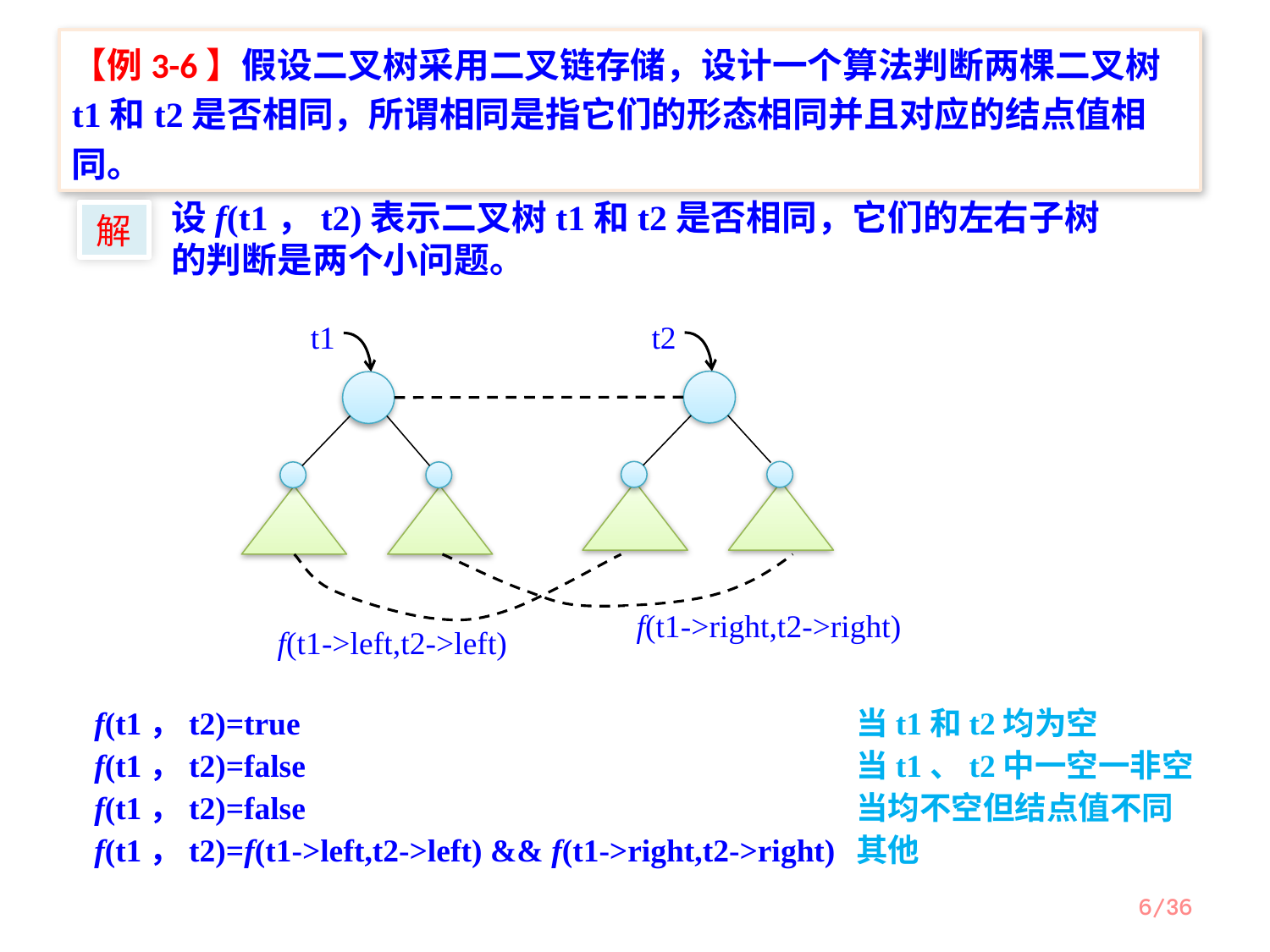

【例3-6】假设二叉树采用二叉链存储，设计一个算法判断两棵二叉树t1和t2是否相同，所谓相同是指它们的形态相同并且对应的结点值相同。
设f(t1，t2)表示二叉树t1和t2是否相同，它们的左右子树的判断是两个小问题。
解
t2
t1

f(t1->right,t2->right)
f(t1->left,t2->left)
f(t1，t2)=true					当t1和t2均为空
f(t1，t2)=false					当t1、t2中一空一非空
f(t1，t2)=false					当均不空但结点值不同
f(t1，t2)=f(t1->left,t2->left) && f(t1->right,t2->right)	其他
6/36